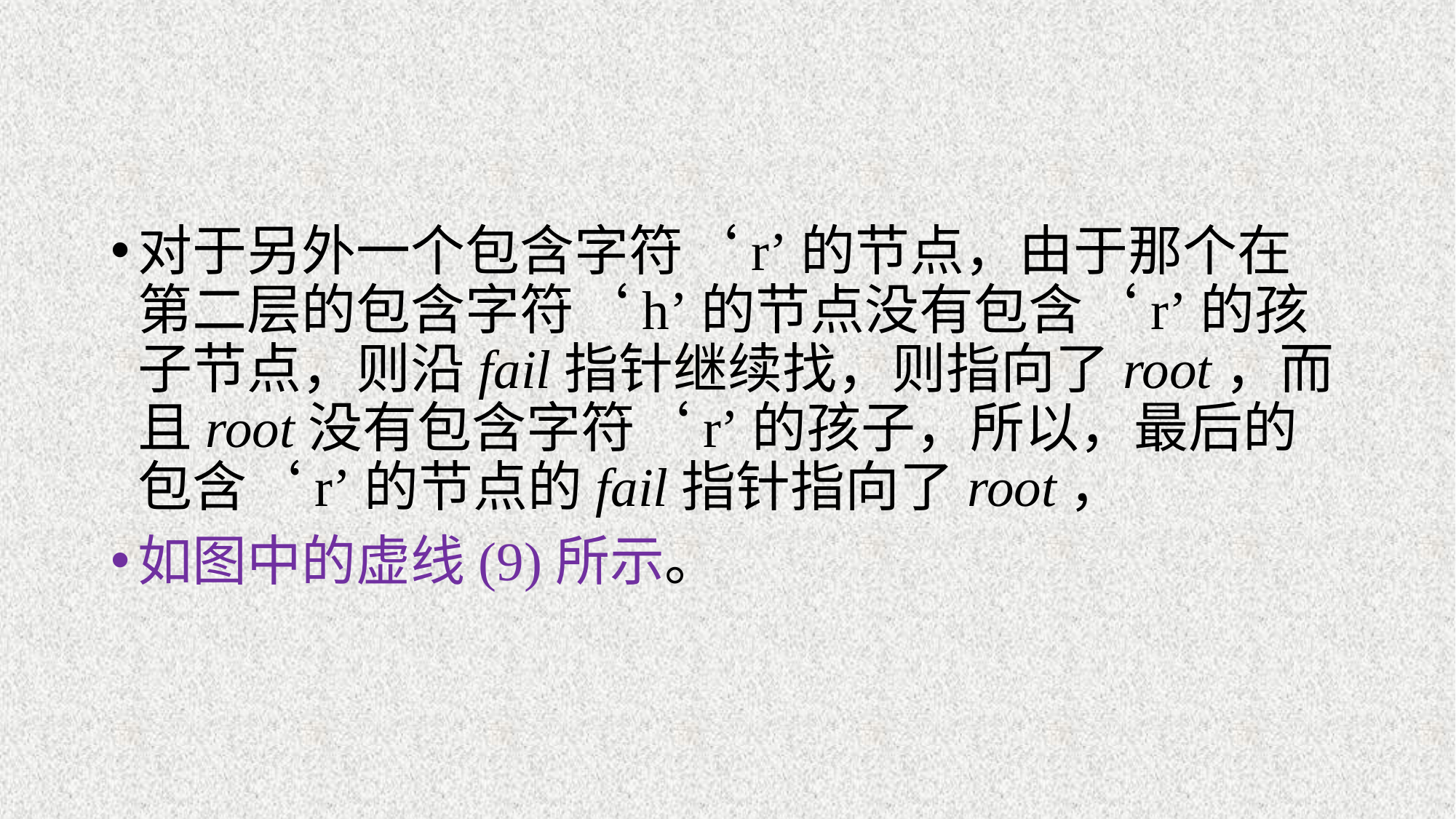

#
对于另外一个包含字符‘r’的节点，由于那个在第二层的包含字符‘h’的节点没有包含‘r’的孩子节点，则沿fail指针继续找，则指向了root，而且root没有包含字符‘r’的孩子，所以，最后的包含‘r’的节点的fail指针指向了root，
如图中的虚线(9)所示。